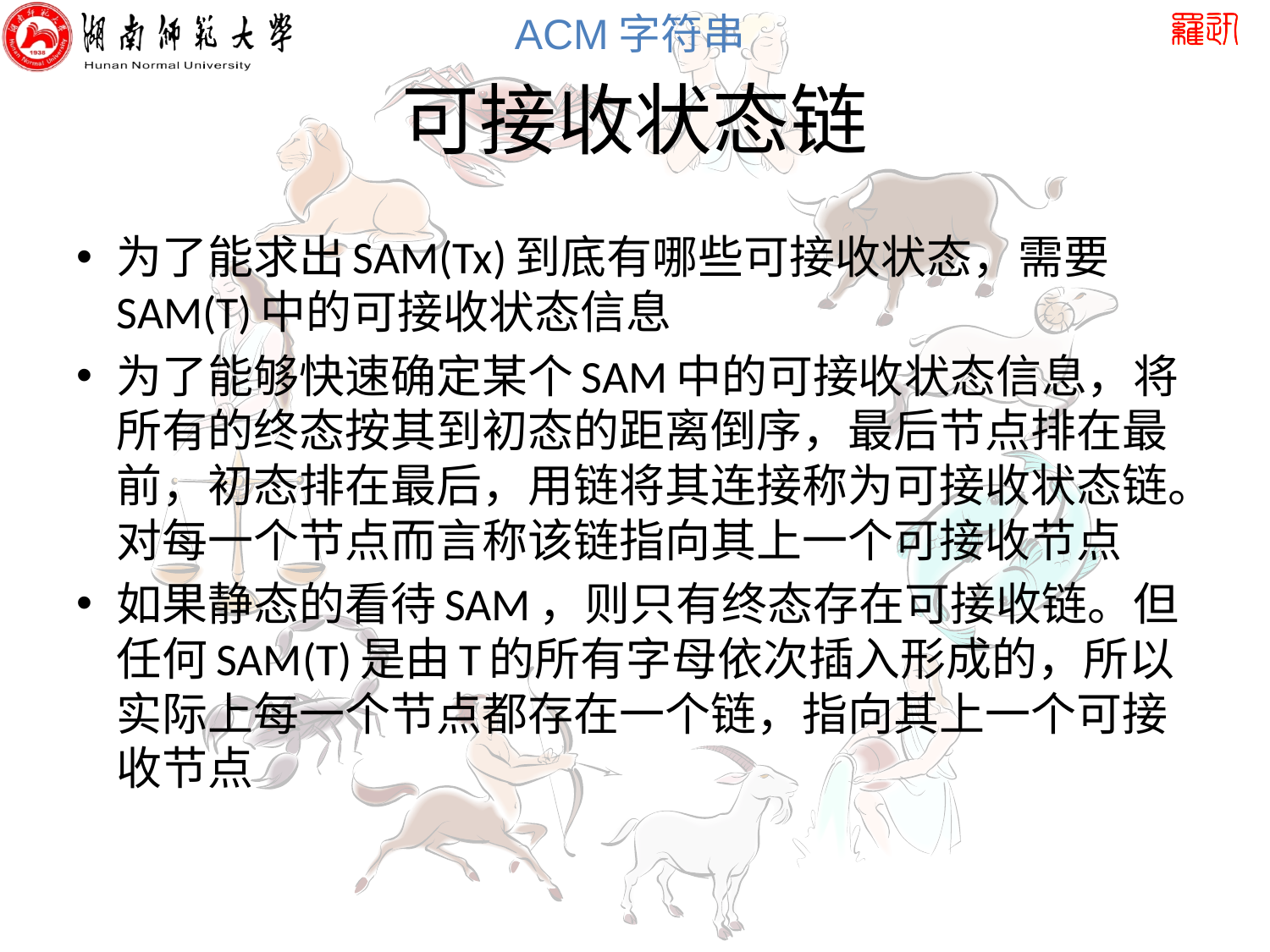

# 可接收状态链
为了能求出SAM(Tx)到底有哪些可接收状态，需要SAM(T)中的可接收状态信息
为了能够快速确定某个SAM中的可接收状态信息，将所有的终态按其到初态的距离倒序，最后节点排在最前，初态排在最后，用链将其连接称为可接收状态链。对每一个节点而言称该链指向其上一个可接收节点
如果静态的看待SAM，则只有终态存在可接收链。但任何SAM(T)是由T的所有字母依次插入形成的，所以实际上每一个节点都存在一个链，指向其上一个可接收节点